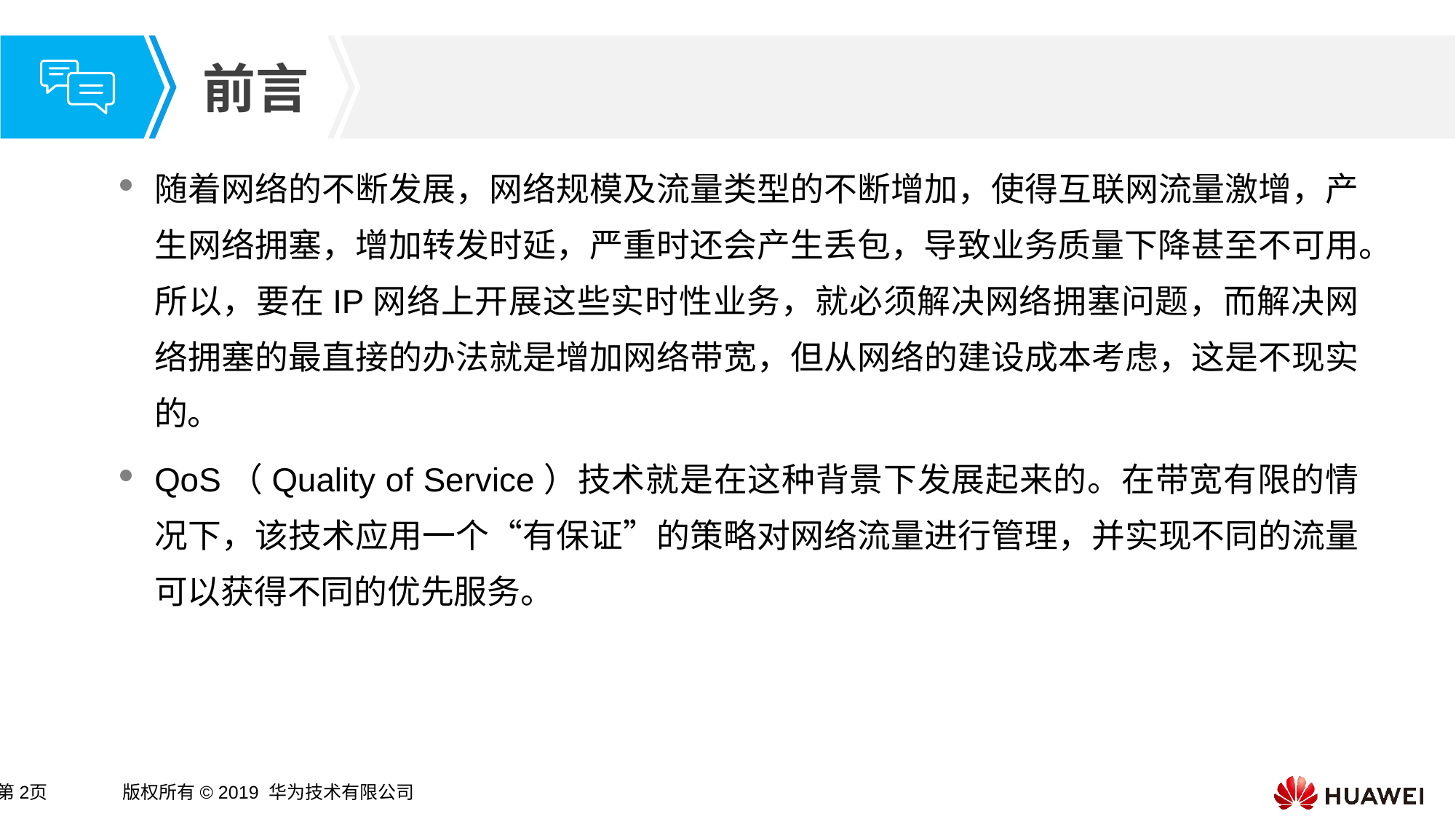

随着网络的不断发展，网络规模及流量类型的不断增加，使得互联网流量激增，产生网络拥塞，增加转发时延，严重时还会产生丢包，导致业务质量下降甚至不可用。所以，要在IP网络上开展这些实时性业务，就必须解决网络拥塞问题，而解决网络拥塞的最直接的办法就是增加网络带宽，但从网络的建设成本考虑，这是不现实的。
QoS（Quality of Service）技术就是在这种背景下发展起来的。在带宽有限的情况下，该技术应用一个“有保证”的策略对网络流量进行管理，并实现不同的流量可以获得不同的优先服务。